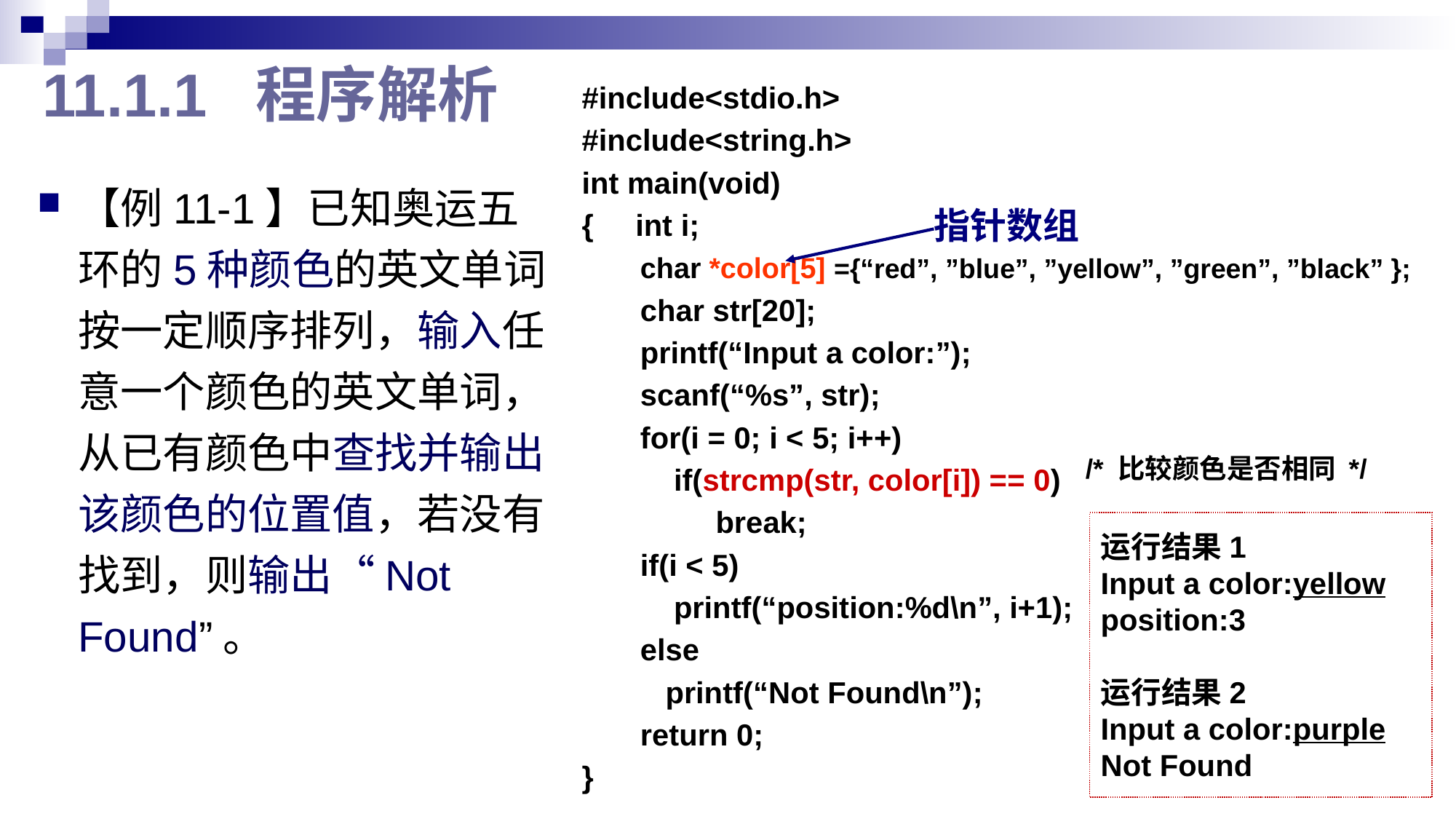

# 11.1.1  程序解析
#include<stdio.h>
#include<string.h>
int main(void)
{     int i;
       char *color[5] ={“red”, ”blue”, ”yellow”, ”green”, ”black” };
       char str[20];
       printf(“Input a color:”);
       scanf(“%s”, str);
       for(i = 0; i < 5; i++)
           if(strcmp(str, color[i]) == 0)
                break;
       if(i < 5)
           printf(“position:%d\n”, i+1);
       else
          printf(“Not Found\n”);
       return 0;
}
【例11-1】已知奥运五环的5种颜色的英文单词按一定顺序排列，输入任意一个颜色的英文单词，从已有颜色中查找并输出该颜色的位置值，若没有找到，则输出“Not Found”。
指针数组

 /* 比较颜色是否相同 */
运行结果1
Input a color:yellow
position:3

运行结果2
Input a color:purple
Not Found